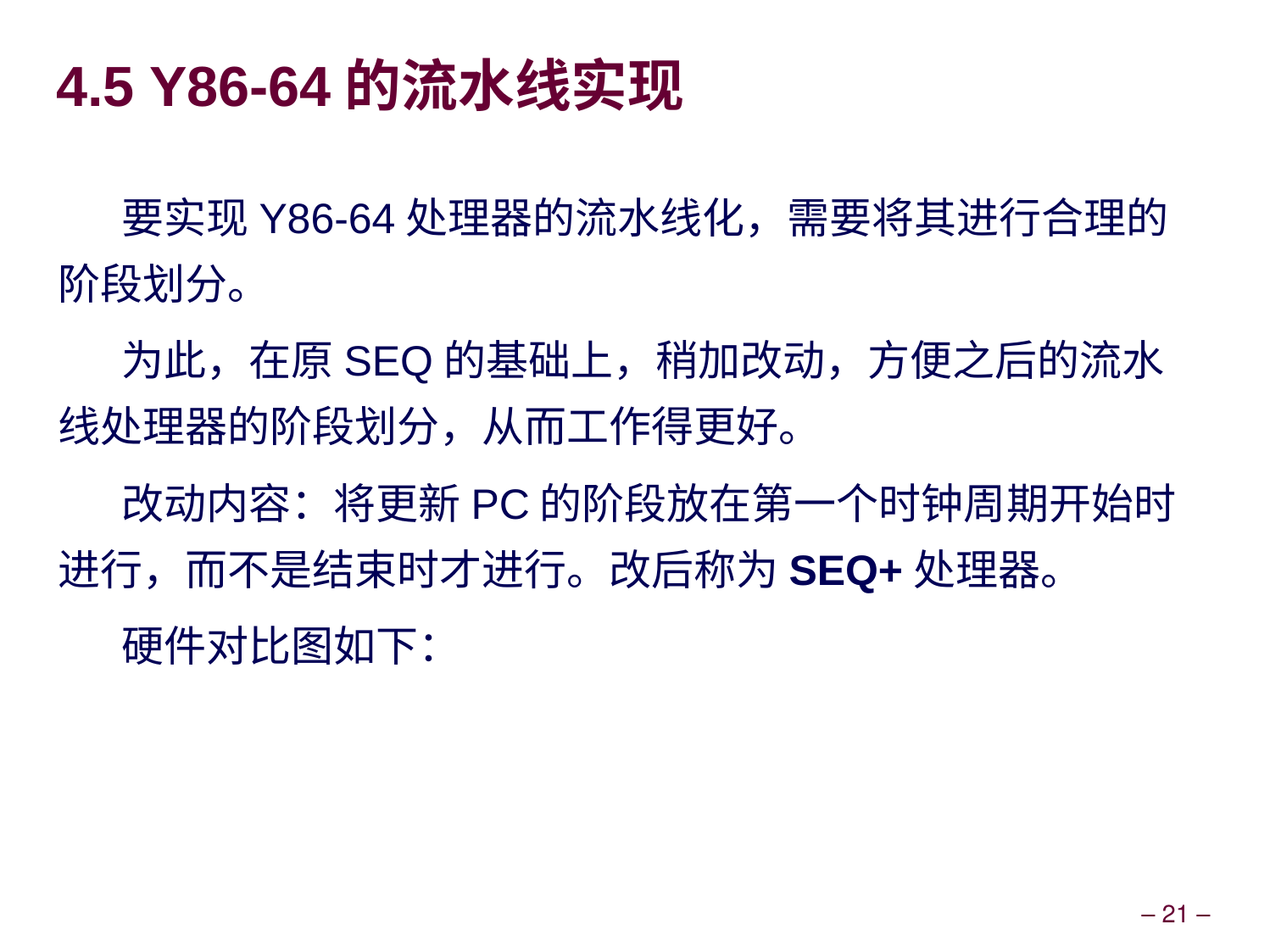

# 4.5 Y86-64的流水线实现
要实现Y86-64处理器的流水线化，需要将其进行合理的阶段划分。
为此，在原SEQ的基础上，稍加改动，方便之后的流水线处理器的阶段划分，从而工作得更好。
改动内容：将更新PC的阶段放在第一个时钟周期开始时进行，而不是结束时才进行。改后称为SEQ+处理器。
硬件对比图如下：